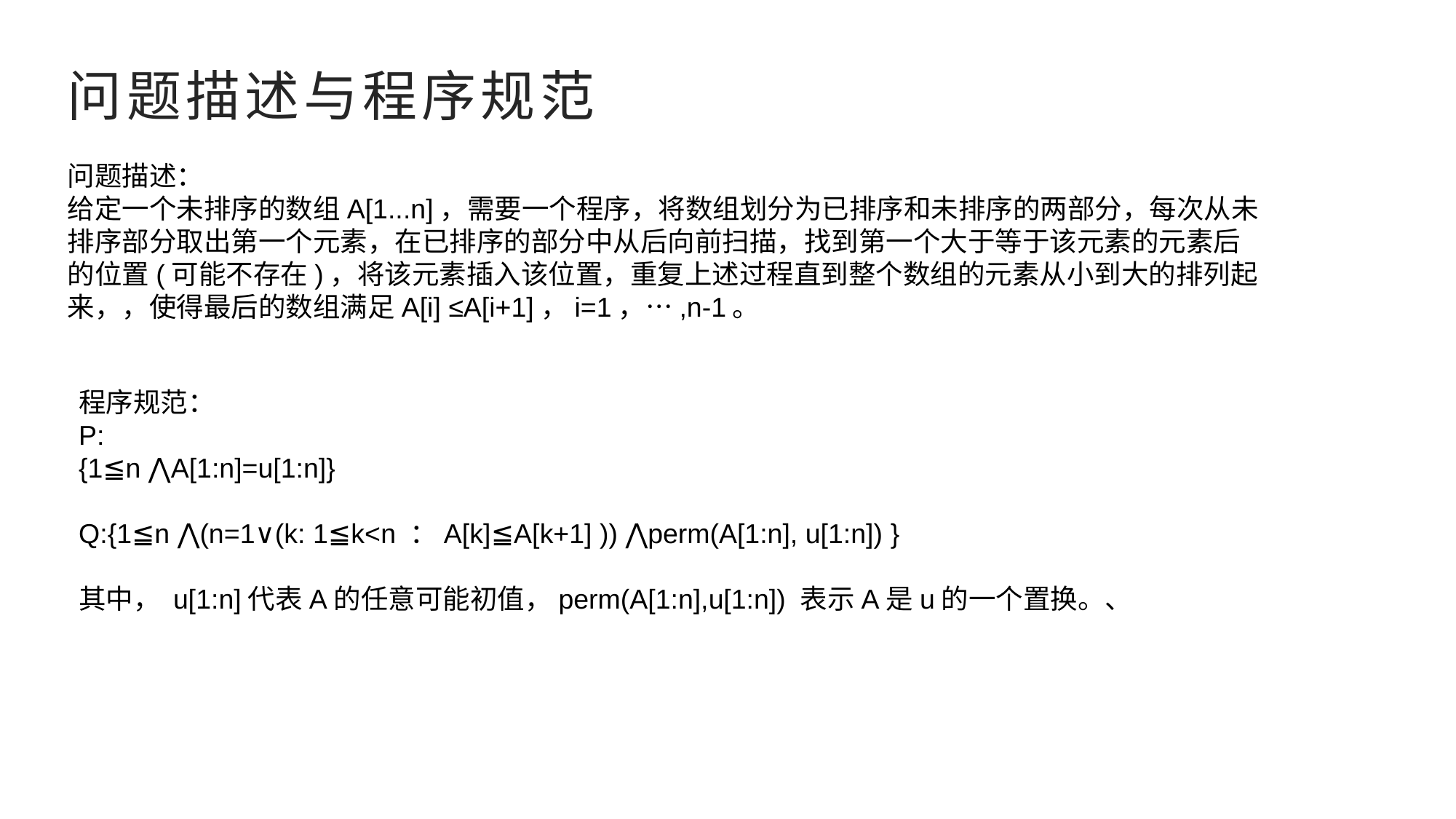

# 问题描述与程序规范
问题描述：
给定一个未排序的数组A[1...n]，需要一个程序，将数组划分为已排序和未排序的两部分，每次从未排序部分取出第一个元素，在已排序的部分中从后向前扫描，找到第一个大于等于该元素的元素后的位置(可能不存在)，将该元素插入该位置，重复上述过程直到整个数组的元素从小到大的排列起来，，使得最后的数组满足A[i] ≤A[i+1]，i=1，…,n-1。
程序规范：
P:
{1≦n ⋀A[1:n]=u[1:n]}

Q:{1≦n ⋀(n=1∨(k: 1≦k<n ：A[k]≦A[k+1] )) ⋀perm(A[1:n], u[1:n]) }

其中， u[1:n]代表A的任意可能初值，perm(A[1:n],u[1:n]) 表示A是u的一个置换。、